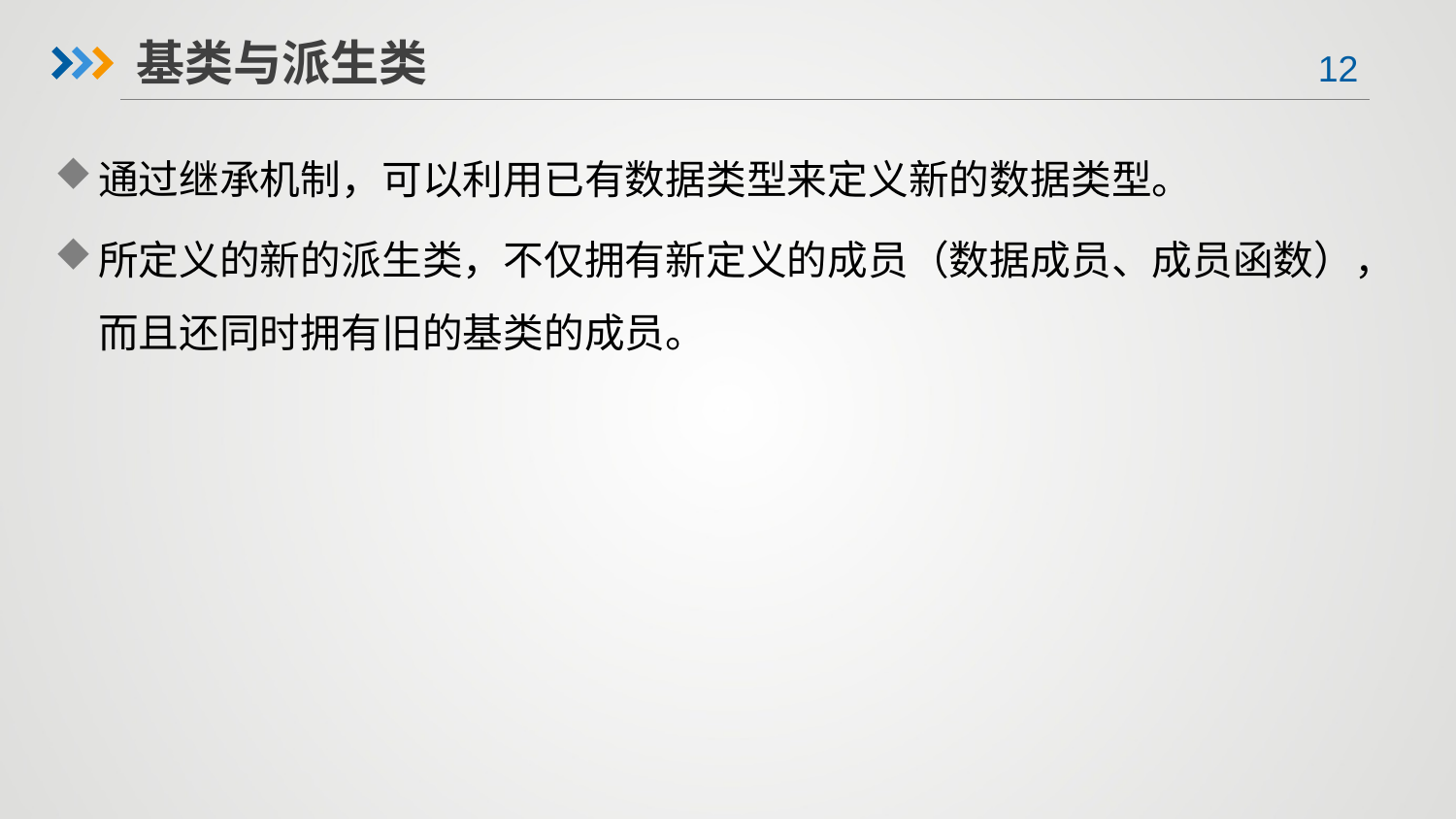

基类与派生类
通过继承机制，可以利用已有数据类型来定义新的数据类型。
所定义的新的派生类，不仅拥有新定义的成员（数据成员、成员函数），而且还同时拥有旧的基类的成员。